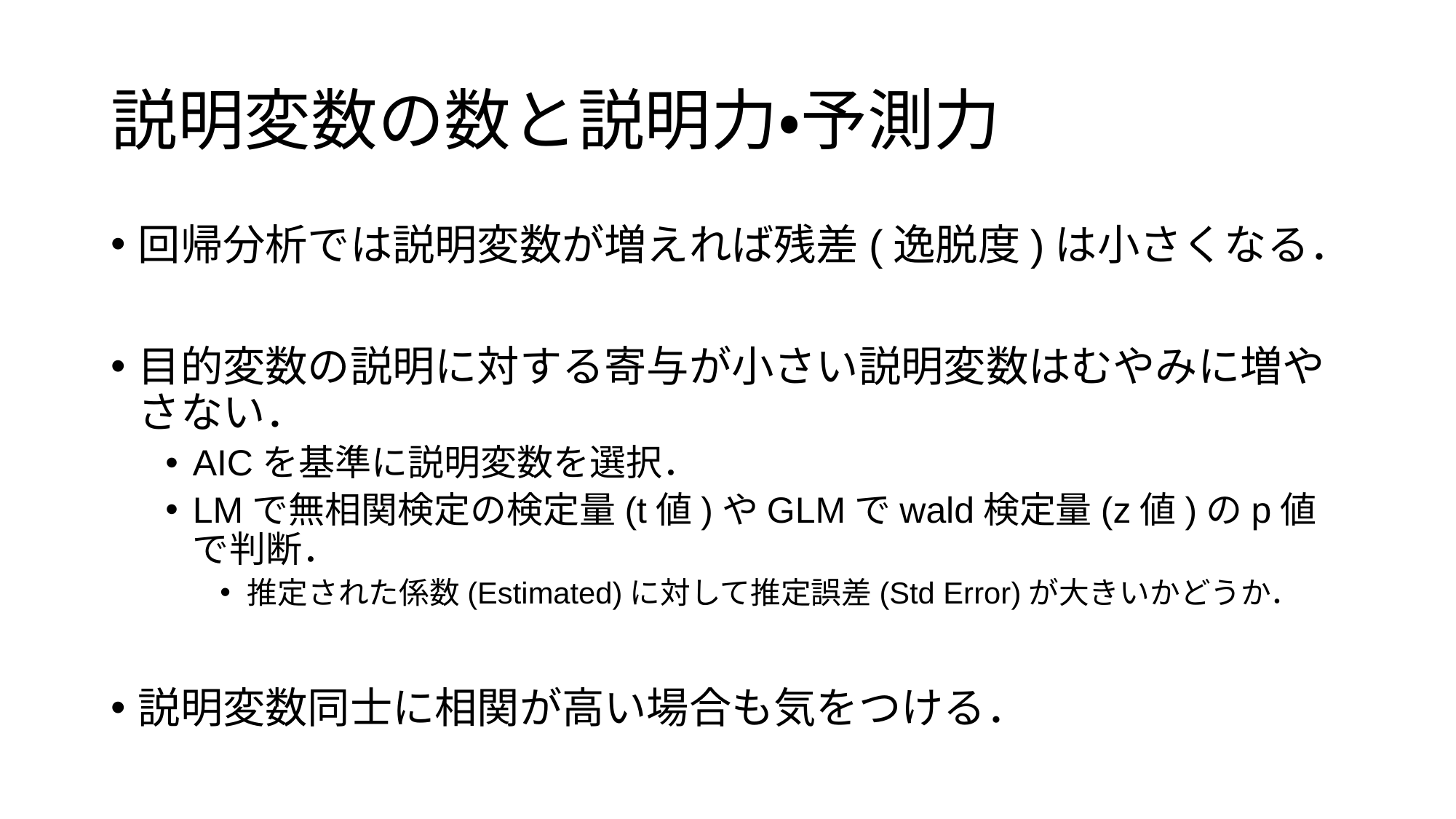

# 説明変数の数と説明力・予測力
回帰分析では説明変数が増えれば残差(逸脱度)は小さくなる．

目的変数の説明に対する寄与が小さい説明変数はむやみに増やさない．
AICを基準に説明変数を選択．
LMで無相関検定の検定量(t値)やGLMでwald検定量(z値)のp値で判断．
推定された係数(Estimated)に対して推定誤差(Std Error)が大きいかどうか．

説明変数同士に相関が高い場合も気をつける．